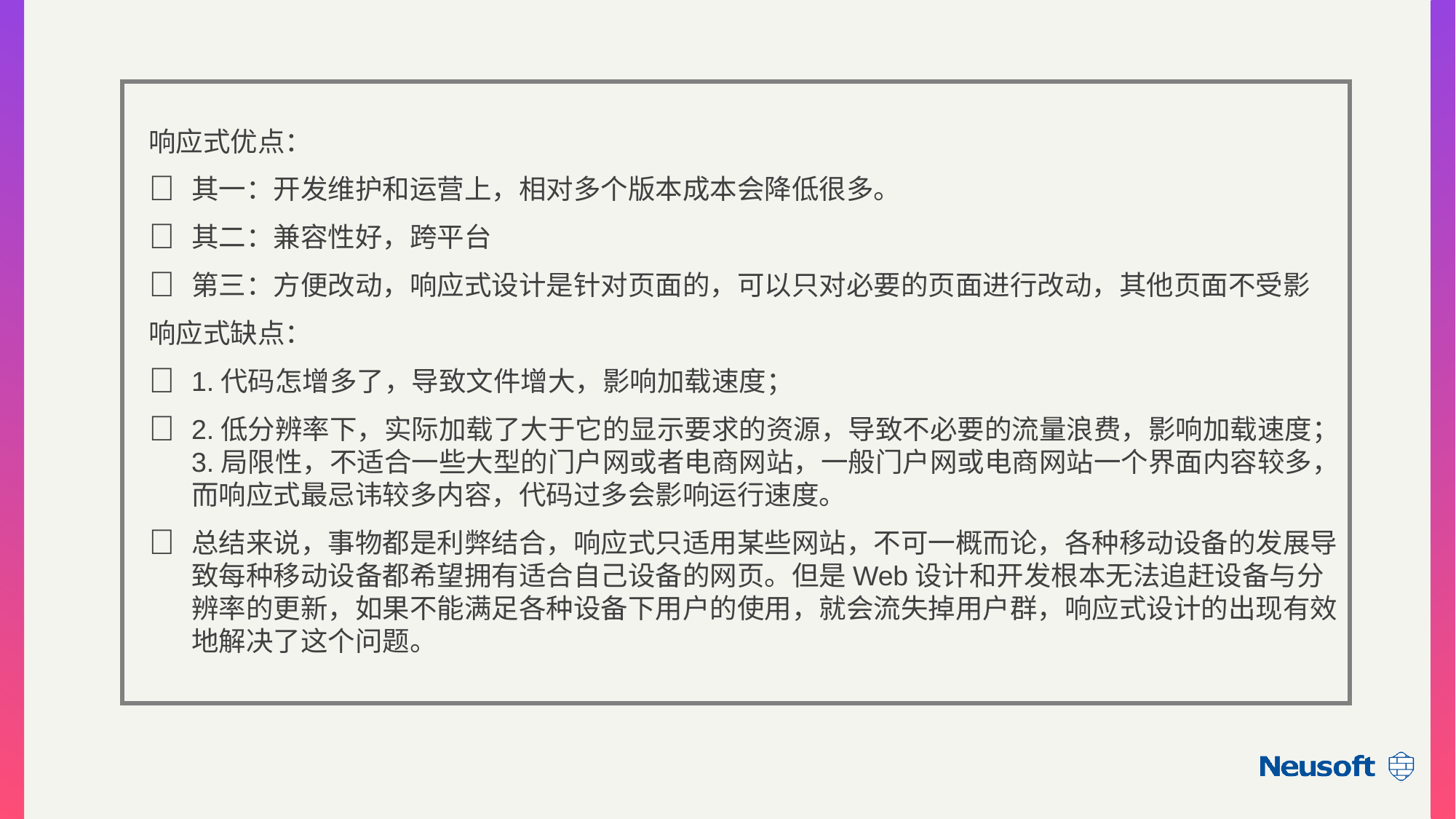

响应式优点：
其一：开发维护和运营上，相对多个版本成本会降低很多。
其二：兼容性好，跨平台
第三：方便改动，响应式设计是针对页面的，可以只对必要的页面进行改动，其他页面不受影
响应式缺点：
1.代码怎增多了，导致文件增大，影响加载速度；
2.低分辨率下，实际加载了大于它的显示要求的资源，导致不必要的流量浪费，影响加载速度；3.局限性，不适合一些大型的门户网或者电商网站，一般门户网或电商网站一个界面内容较多，而响应式最忌讳较多内容，代码过多会影响运行速度。
总结来说，事物都是利弊结合，响应式只适用某些网站，不可一概而论，各种移动设备的发展导致每种移动设备都希望拥有适合自己设备的网页。但是Web设计和开发根本无法追赶设备与分辨率的更新，如果不能满足各种设备下用户的使用，就会流失掉用户群，响应式设计的出现有效地解决了这个问题。